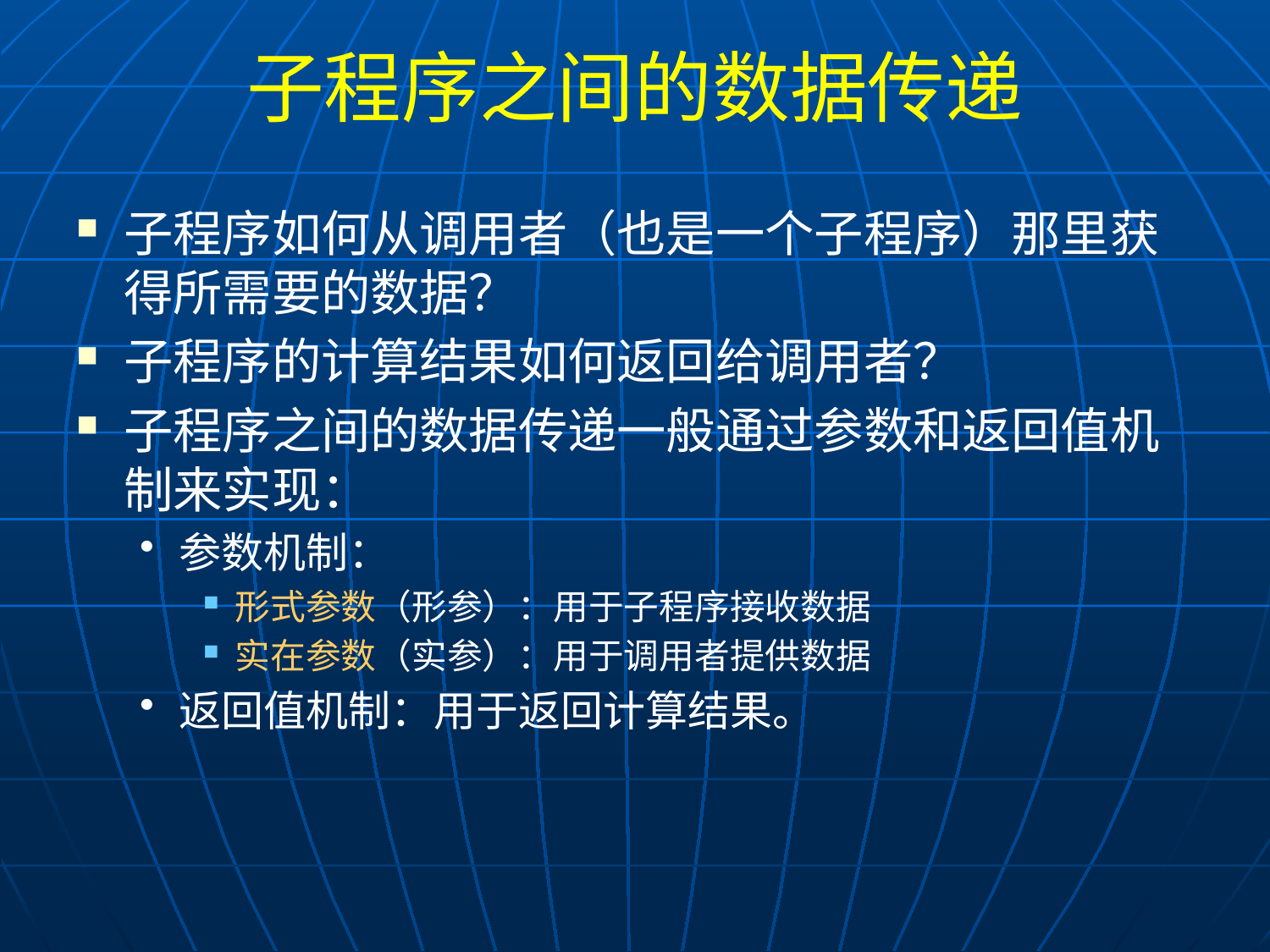

# 子程序之间的数据传递
子程序如何从调用者（也是一个子程序）那里获得所需要的数据？
子程序的计算结果如何返回给调用者？
子程序之间的数据传递一般通过参数和返回值机制来实现：
参数机制：
形式参数（形参）：用于子程序接收数据
实在参数（实参）：用于调用者提供数据
返回值机制：用于返回计算结果。